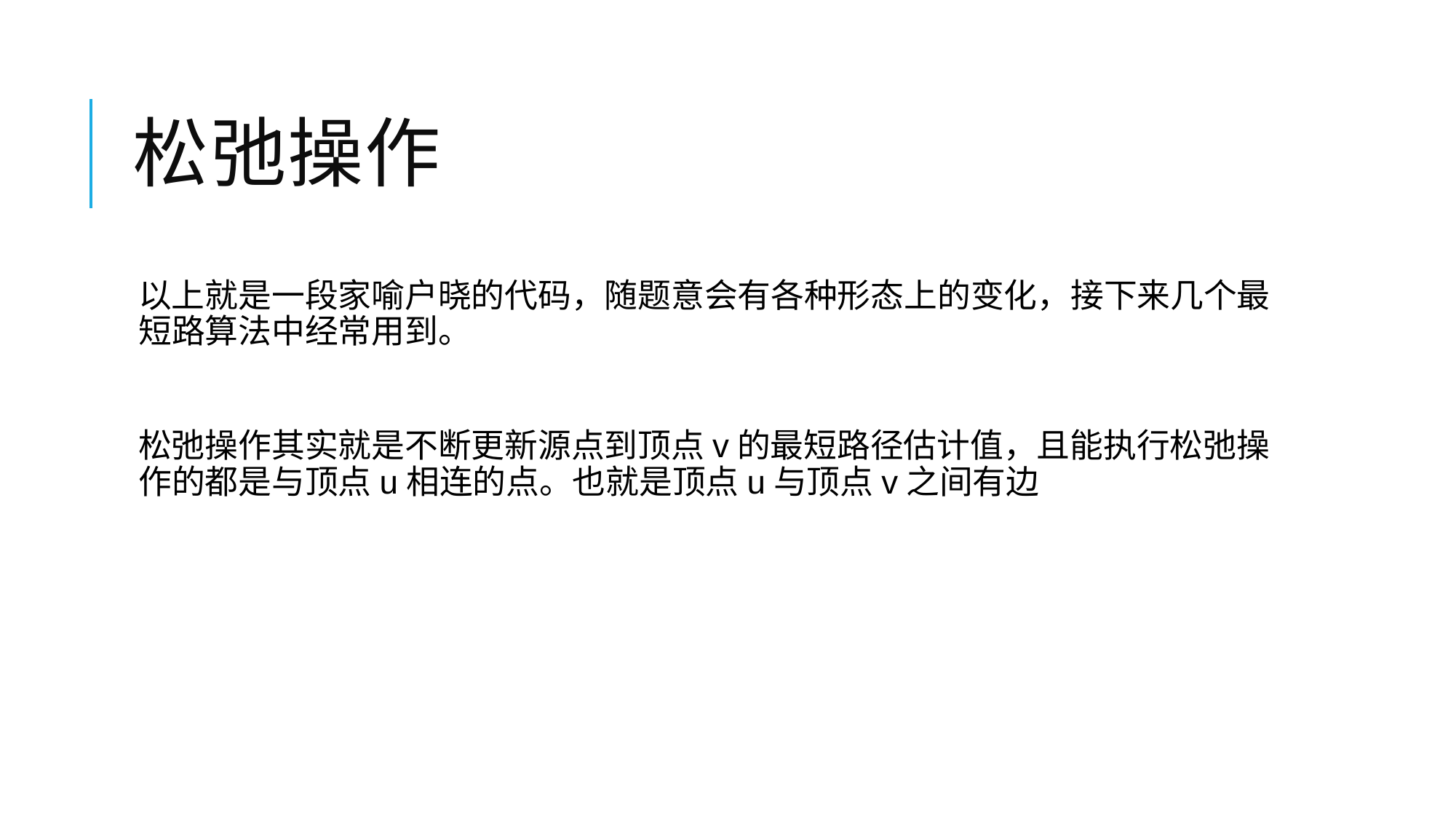

# 松弛操作
以上就是一段家喻户晓的代码，随题意会有各种形态上的变化，接下来几个最短路算法中经常用到。

松弛操作其实就是不断更新源点到顶点v的最短路径估计值，且能执行松弛操作的都是与顶点u相连的点。也就是顶点u与顶点v之间有边